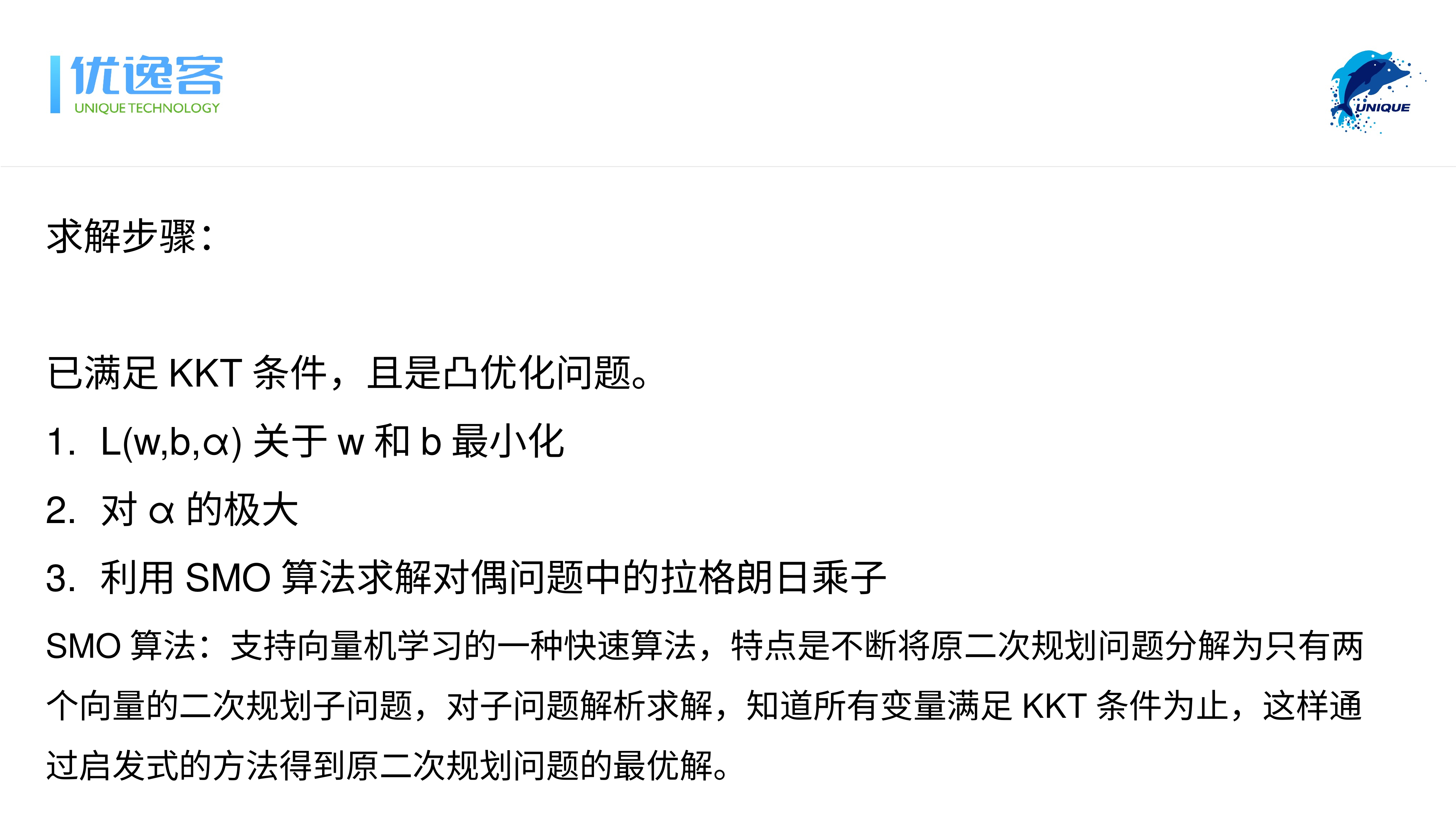

求解步骤：

已满足KKT条件，且是凸优化问题。
L(w,b,α)关于w和b最小化
对α的极大
利用SMO算法求解对偶问题中的拉格朗日乘子
SMO算法：支持向量机学习的一种快速算法，特点是不断将原二次规划问题分解为只有两个向量的二次规划子问题，对子问题解析求解，知道所有变量满足KKT条件为止，这样通过启发式的方法得到原二次规划问题的最优解。